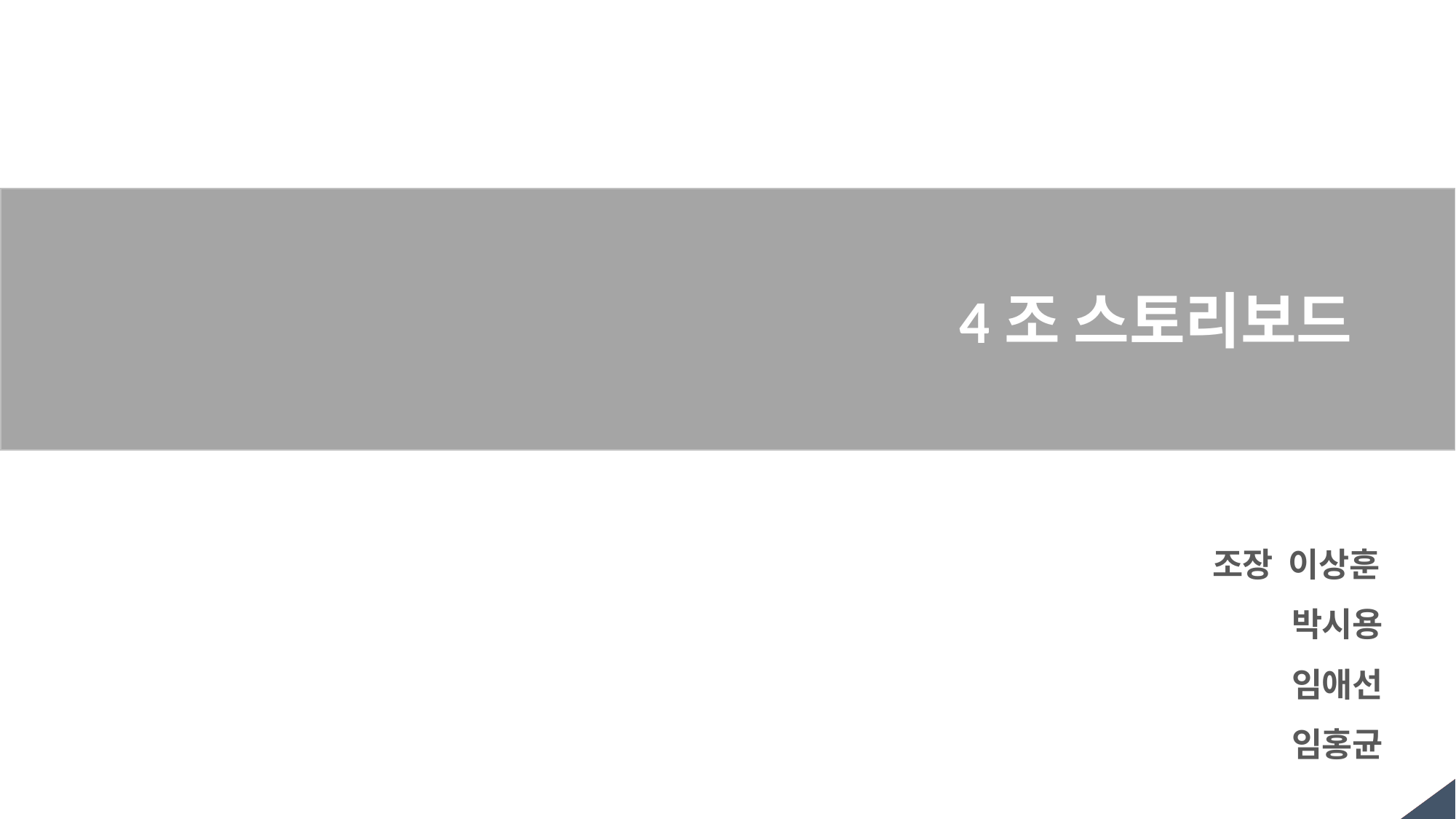

4조 스토리보드
조장  이상훈
          박시용
          임애선
          임홍균